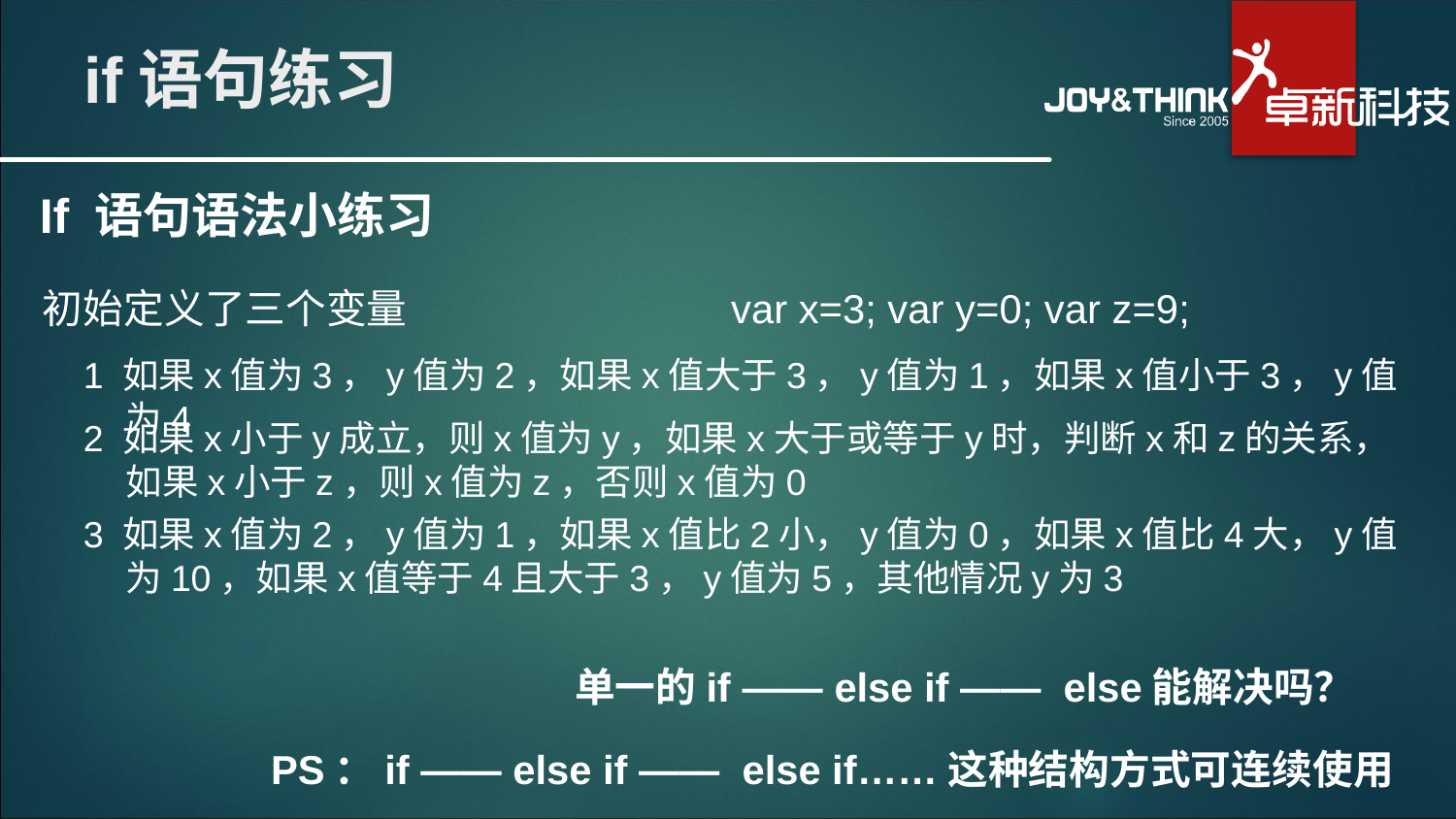

# if语句练习
If 语句语法小练习
初始定义了三个变量
var x=3; var y=0; var z=9;
1 如果x值为3，y值为2，如果x值大于3，y值为1，如果x值小于3，y值为4
2 如果x小于y成立，则x值为y，如果x大于或等于y时，判断x和z的关系，如果x小于z，则x值为z，否则x值为0
3 如果x值为2，y值为1，如果x值比2小，y值为0，如果x值比4大，y值为10，如果x值等于4且大于3，y值为5，其他情况y为3
单一的if —— else if ——  else能解决吗？
PS：if —— else if ——  else if……这种结构方式可连续使用